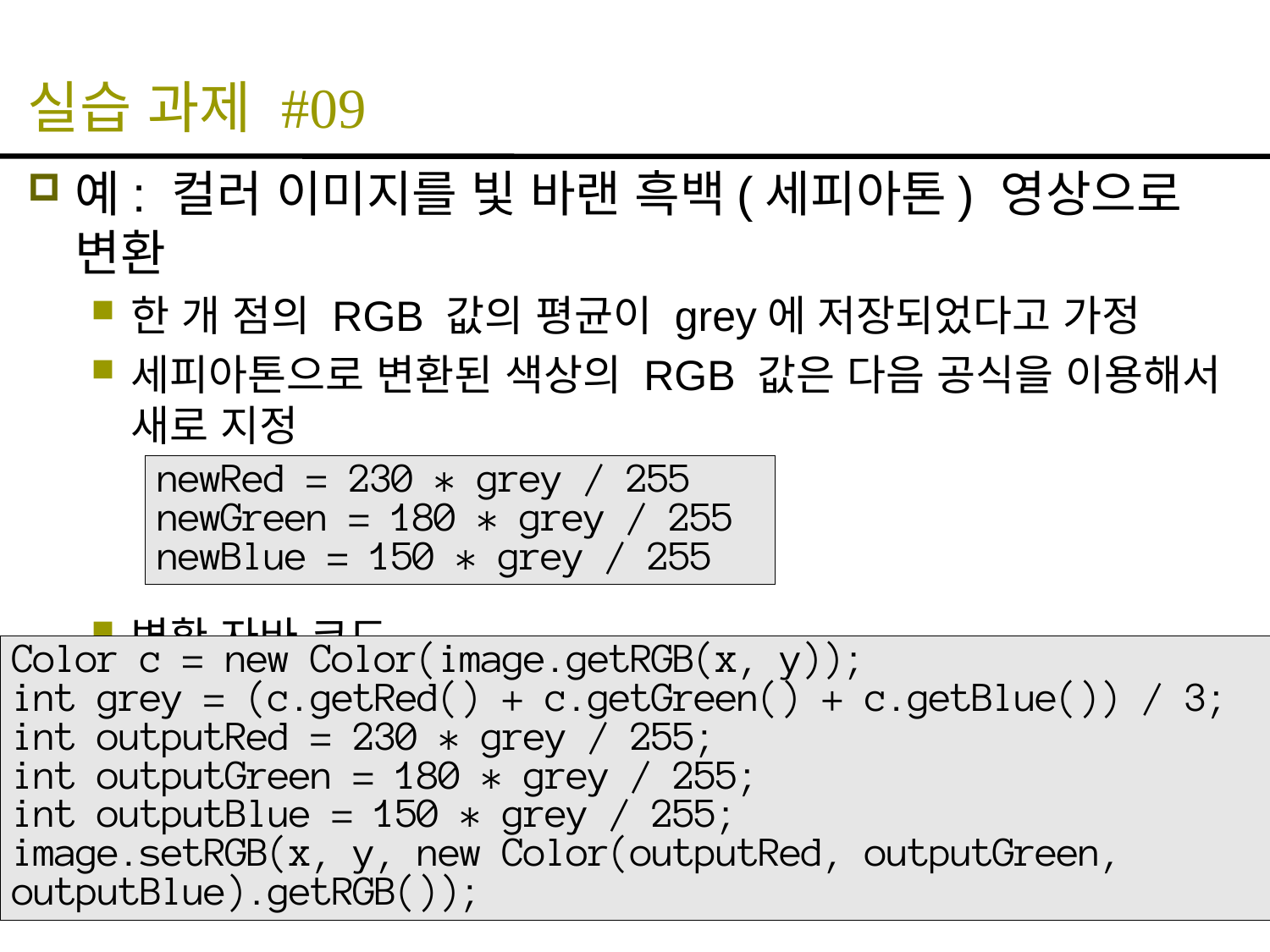

# 실습 과제 #09
예: 컬러 이미지를 빛 바랜 흑백(세피아톤) 영상으로 변환
한 개 점의 RGB 값의 평균이 grey에 저장되었다고 가정
세피아톤으로 변환된 색상의 RGB 값은 다음 공식을 이용해서 새로 지정

변환 자바 코드

newRed = 230 * grey / 255
newGreen = 180 * grey / 255
newBlue = 150 * grey / 255
Color c = new Color(image.getRGB(x, y));
int grey = (c.getRed() + c.getGreen() + c.getBlue()) / 3;
int outputRed = 230 * grey / 255;
int outputGreen = 180 * grey / 255;
int outputBlue = 150 * grey / 255;
image.setRGB(x, y, new Color(outputRed, outputGreen, outputBlue).getRGB());